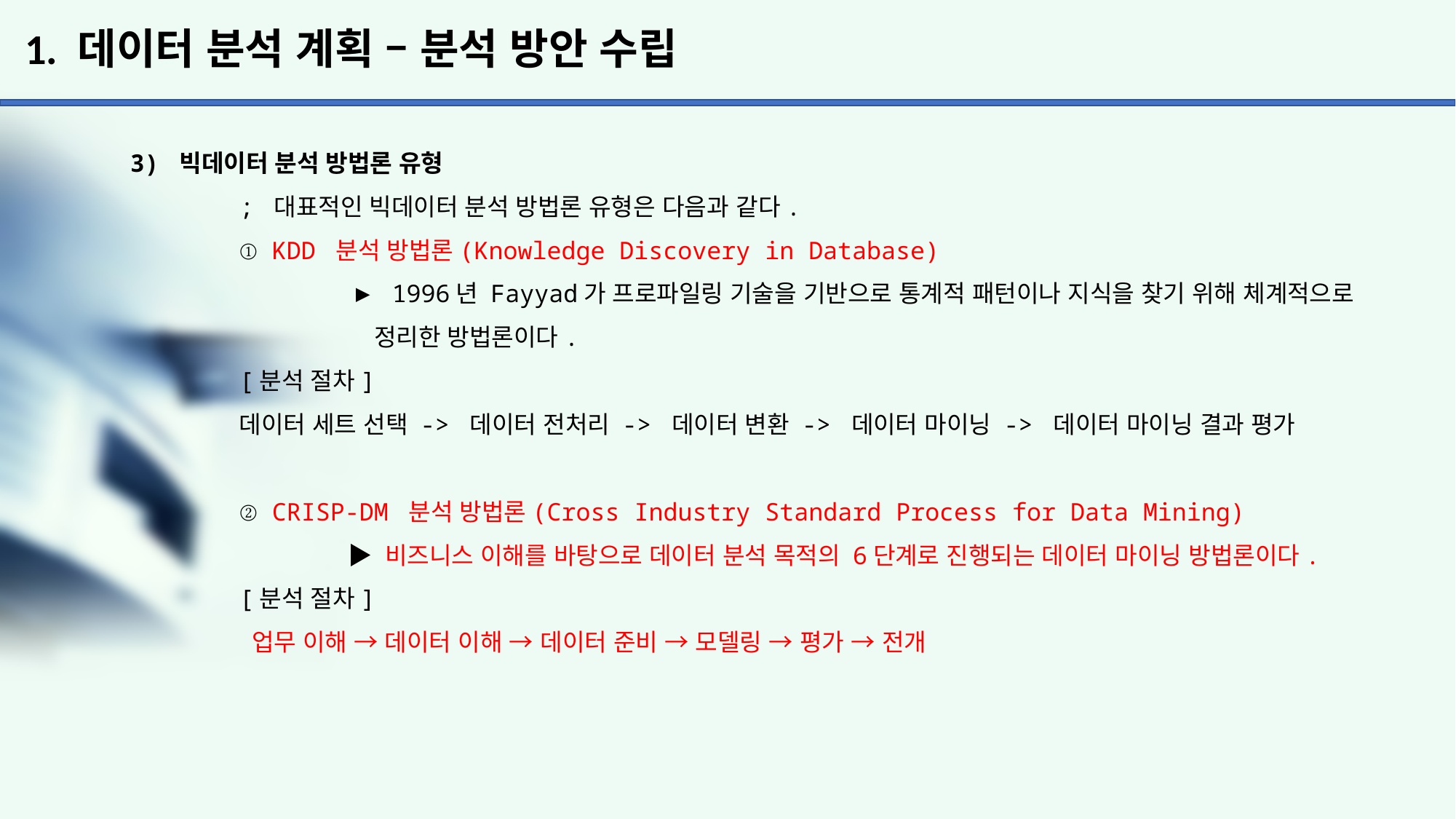

# 1. 데이터 분석 계획 – 분석 방안 수립
3) 빅데이터 분석 방법론 유형
	; 대표적인 빅데이터 분석 방법론 유형은 다음과 같다.
	① KDD 분석 방법론(Knowledge Discovery in Database)
		▶ 1996년 Fayyad가 프로파일링 기술을 기반으로 통계적 패턴이나 지식을 찾기 위해 체계적으로
		   정리한 방법론이다.
	[분석 절차]
	데이터 세트 선택 -> 데이터 전처리 -> 데이터 변환 -> 데이터 마이닝 -> 데이터 마이닝 결과 평가

	② CRISP-DM 분석 방법론(Cross Industry Standard Process for Data Mining)
		▶ 비즈니스 이해를 바탕으로 데이터 분석 목적의 6단계로 진행되는 데이터 마이닝 방법론이다.
	[분석 절차]
	 업무 이해 → 데이터 이해 → 데이터 준비 → 모델링 → 평가 → 전개